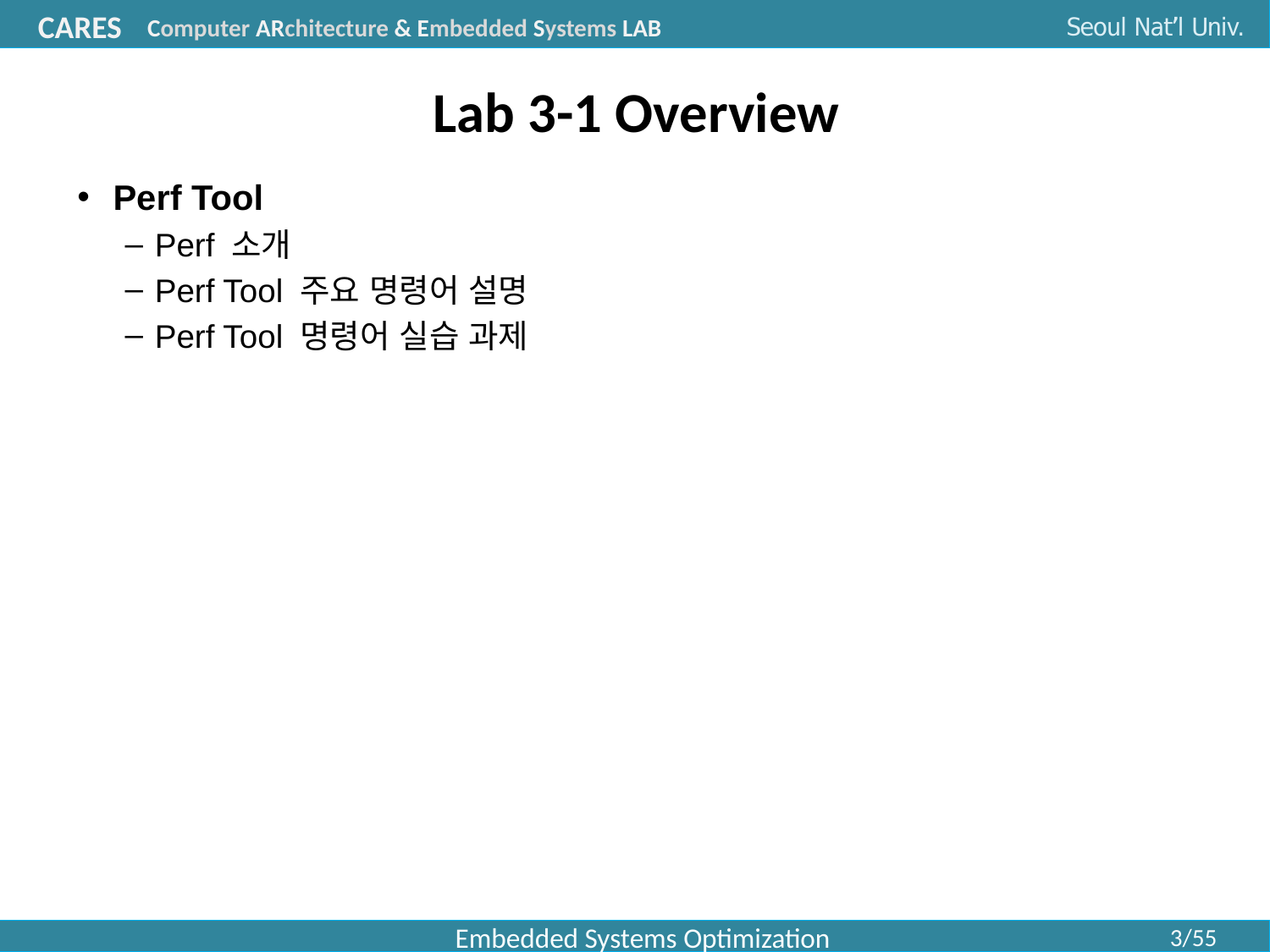

# Lab 3-1 Overview
Perf Tool
Perf 소개
Perf Tool 주요 명령어 설명
Perf Tool 명령어 실습 과제
Embedded Systems Optimization
3/55